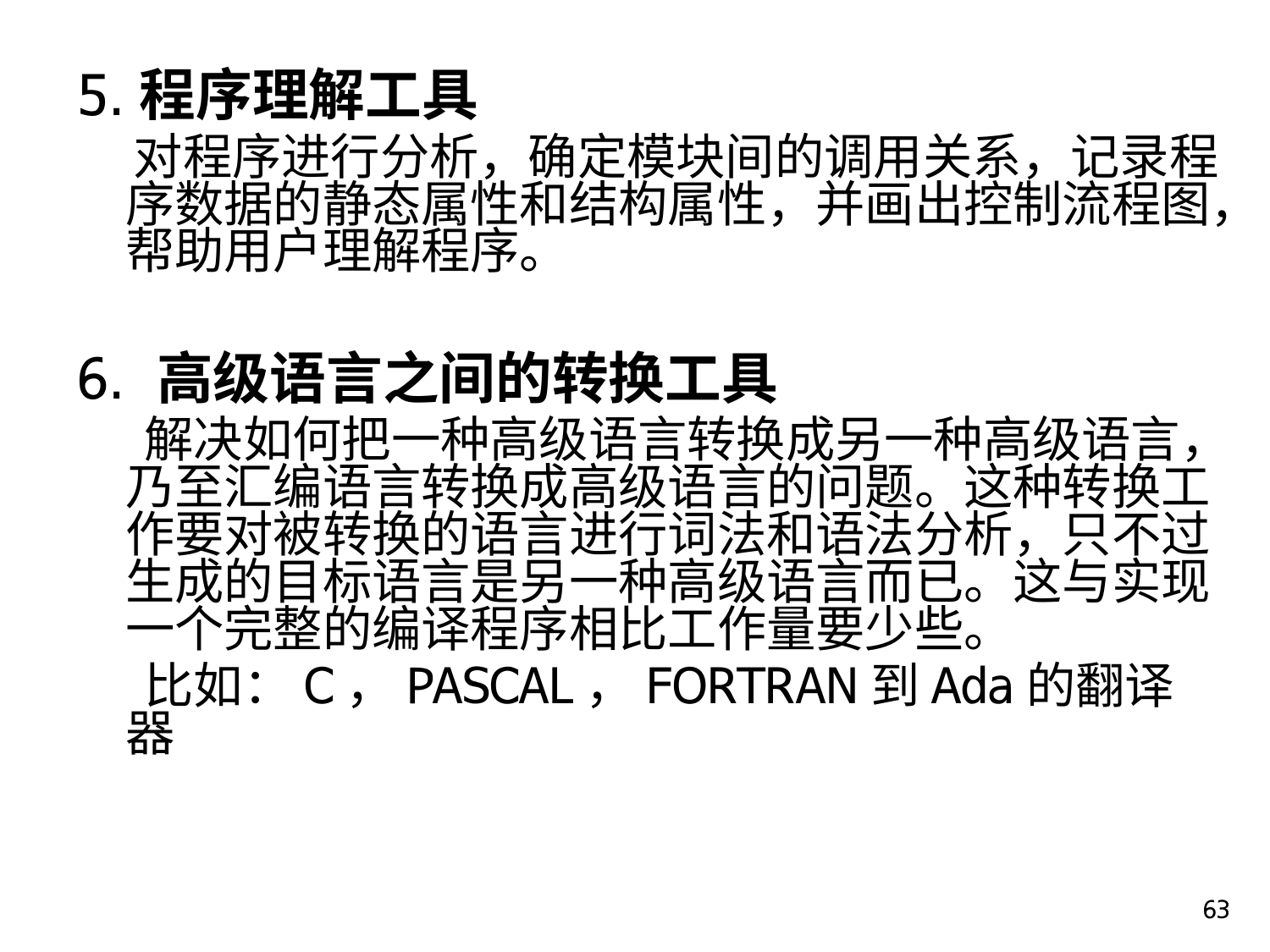

5.程序理解工具
    对程序进行分析，确定模块间的调用关系，记录程序数据的静态属性和结构属性，并画出控制流程图，帮助用户理解程序。

6. 高级语言之间的转换工具
     解决如何把一种高级语言转换成另一种高级语言，乃至汇编语言转换成高级语言的问题。这种转换工作要对被转换的语言进行词法和语法分析，只不过生成的目标语言是另一种高级语言而已。这与实现一个完整的编译程序相比工作量要少些。
     比如：C，PASCAL，FORTRAN到Ada的翻译器
63